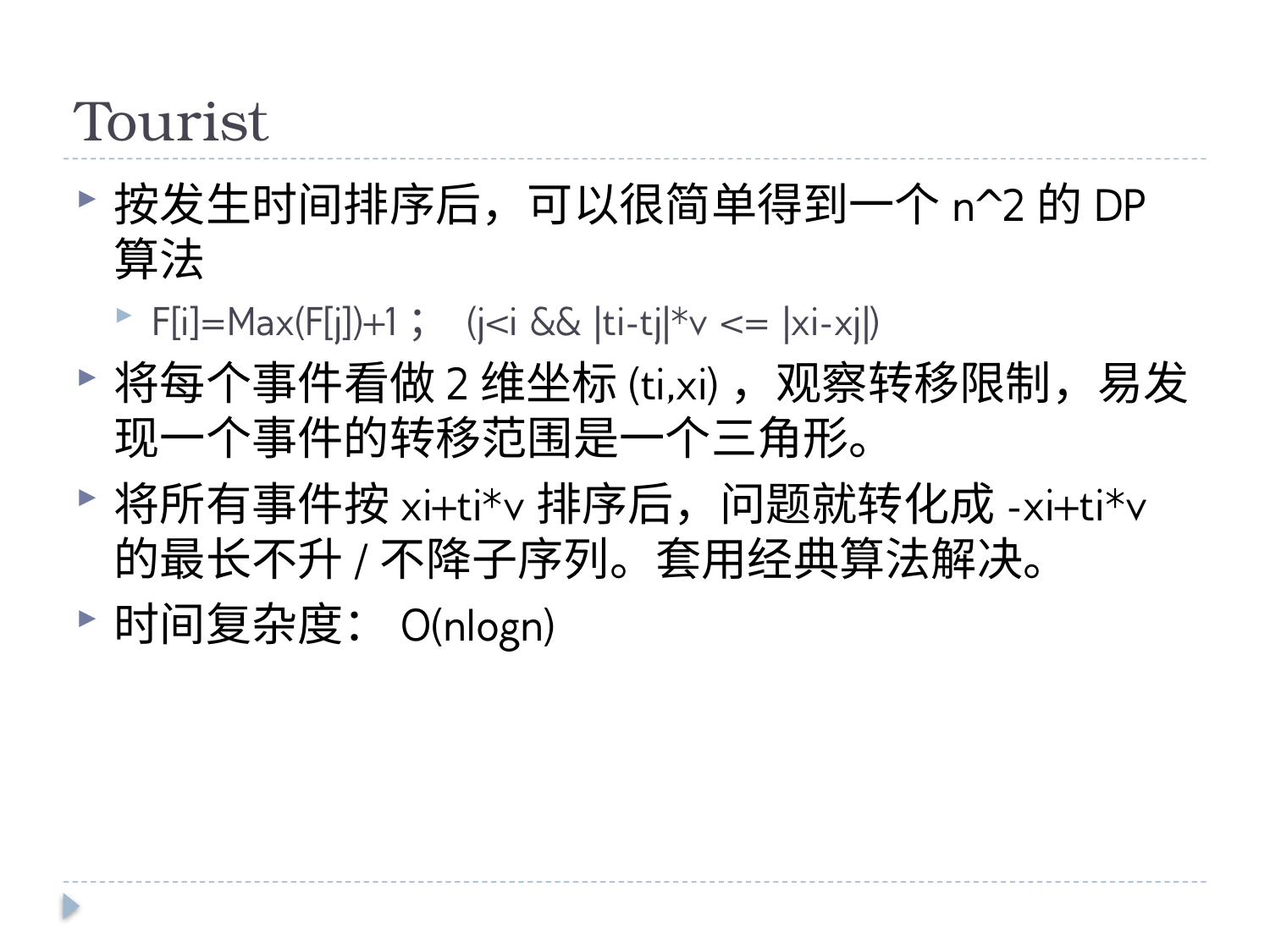

# Tourist
按发生时间排序后，可以很简单得到一个n^2的DP算法
F[i]=Max(F[j])+1； (j<i && |ti-tj|*v <= |xi-xj|)
将每个事件看做2维坐标(ti,xi)，观察转移限制，易发现一个事件的转移范围是一个三角形。
将所有事件按xi+ti*v排序后，问题就转化成-xi+ti*v的最长不升/不降子序列。套用经典算法解决。
时间复杂度：O(nlogn)